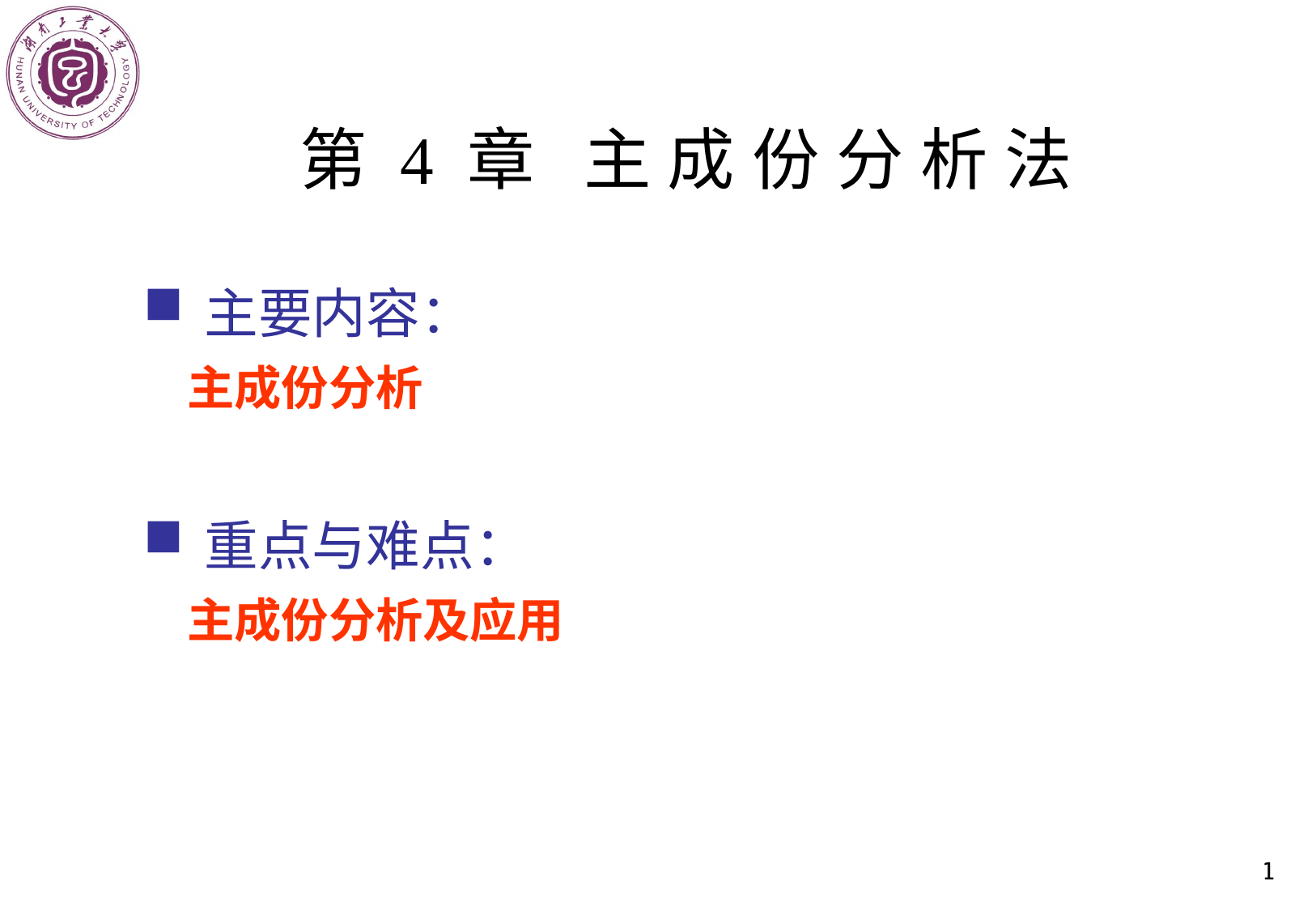

第4章 主成份分析法

主要内容：
   主成份分析

重点与难点：
   主成份分析及应用
1